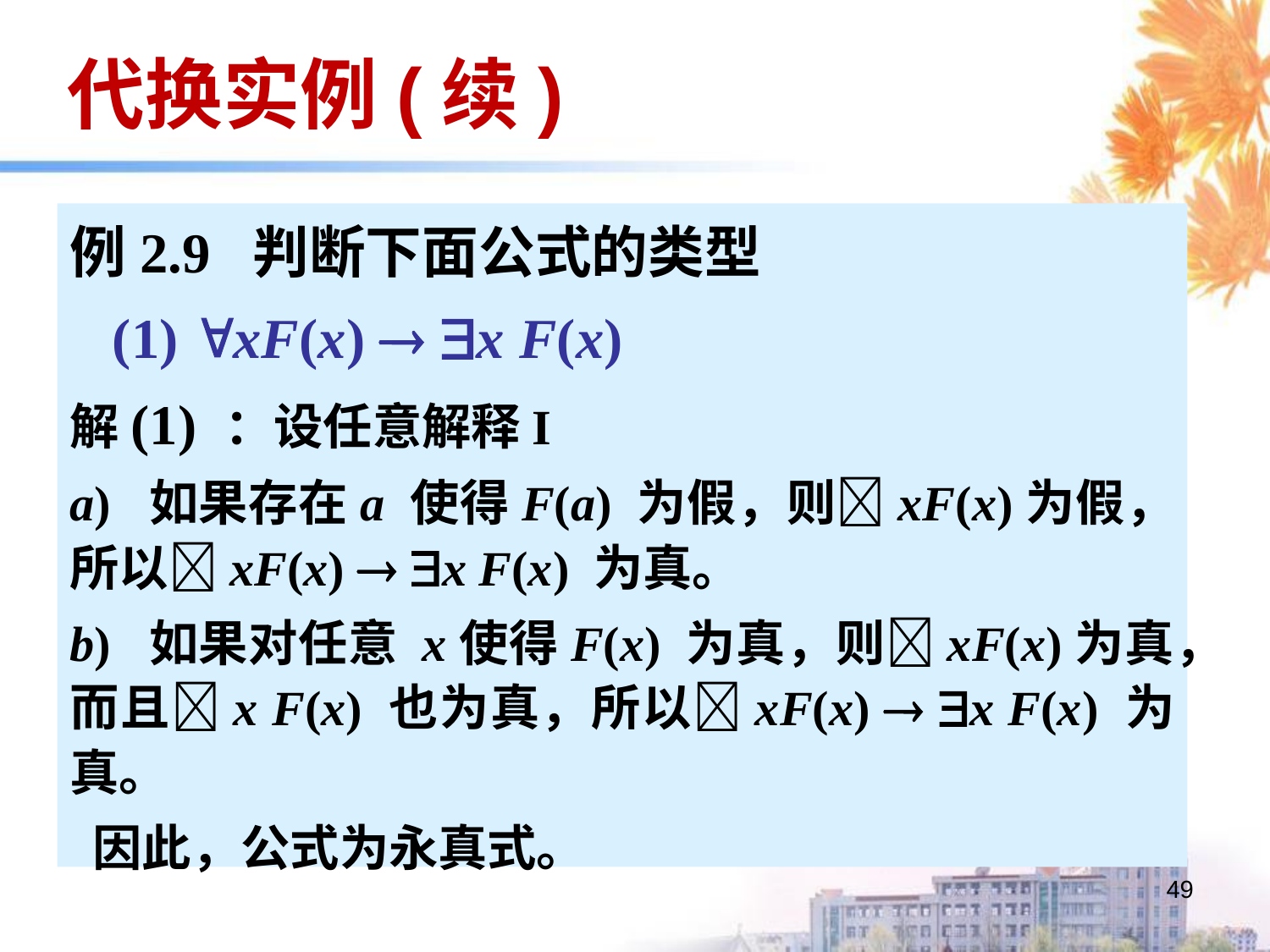

# 代换实例(续)
例2.9  判断下面公式的类型
   (1) ∀xF(x) → ∃x F(x)
解(1) ：设任意解释I
a)  如果存在a 使得F(a) 为假，则∀xF(x)为假，所以∀xF(x) → ∃x F(x) 为真。
b)  如果对任意 x使得F(x) 为真，则∀xF(x)为真，而且∃x F(x) 也为真，所以∀xF(x) → ∃x F(x) 为真。
 因此，公式为永真式。
49